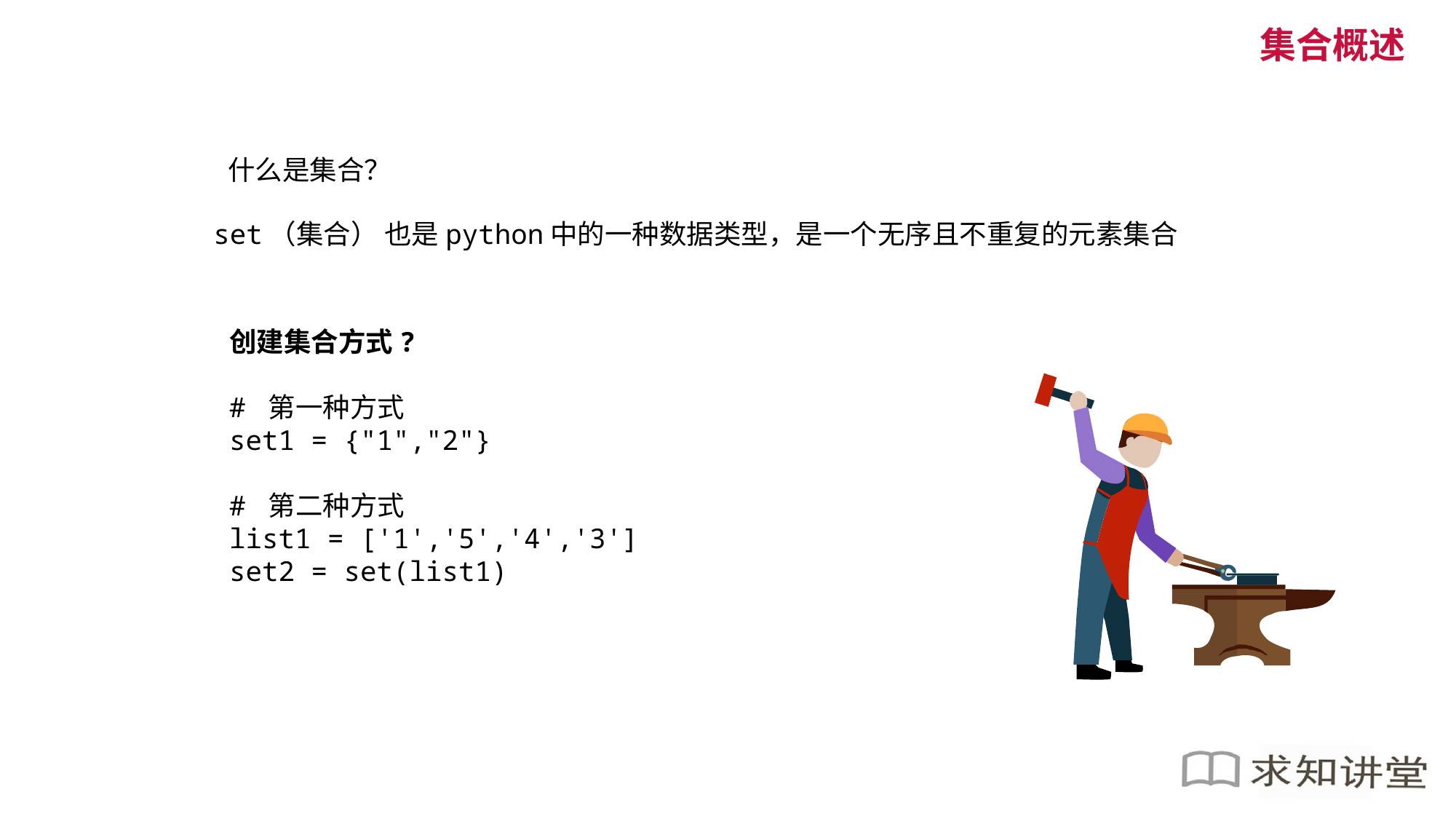

集合概述
什么是集合？
set（集合） 也是python中的一种数据类型，是一个无序且不重复的元素集合
创建集合方式?

# 第一种方式
set1 = {"1","2"}

# 第二种方式
list1 = ['1','5','4','3']
set2 = set(list1)